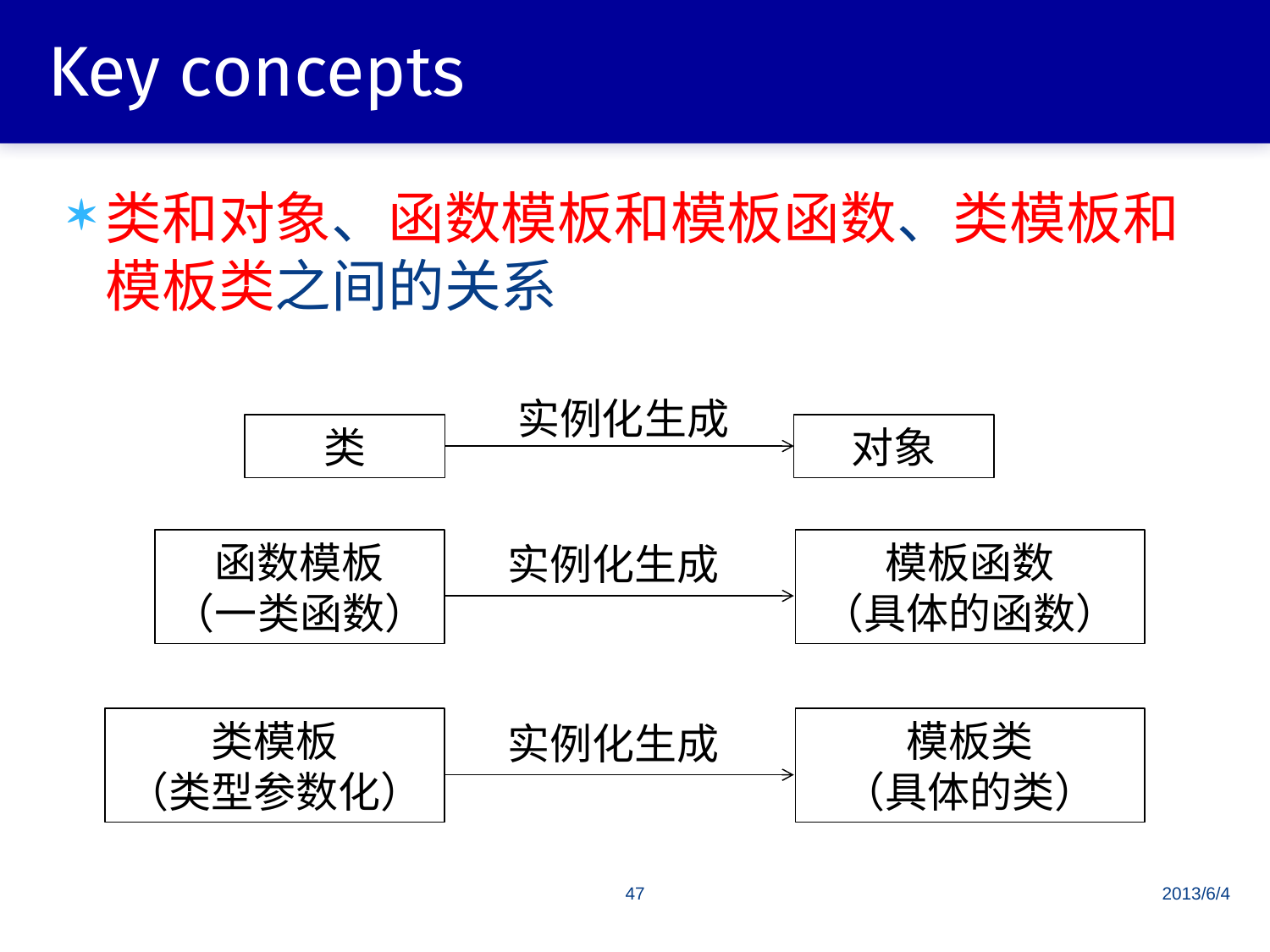

# Key concepts
类和对象、函数模板和模板函数、类模板和模板类之间的关系
实例化生成
类
对象
函数模板
（一类函数）
模板函数
（具体的函数）
实例化生成
类模板
（类型参数化）
模板类
（具体的类）
实例化生成
47
2013/6/4